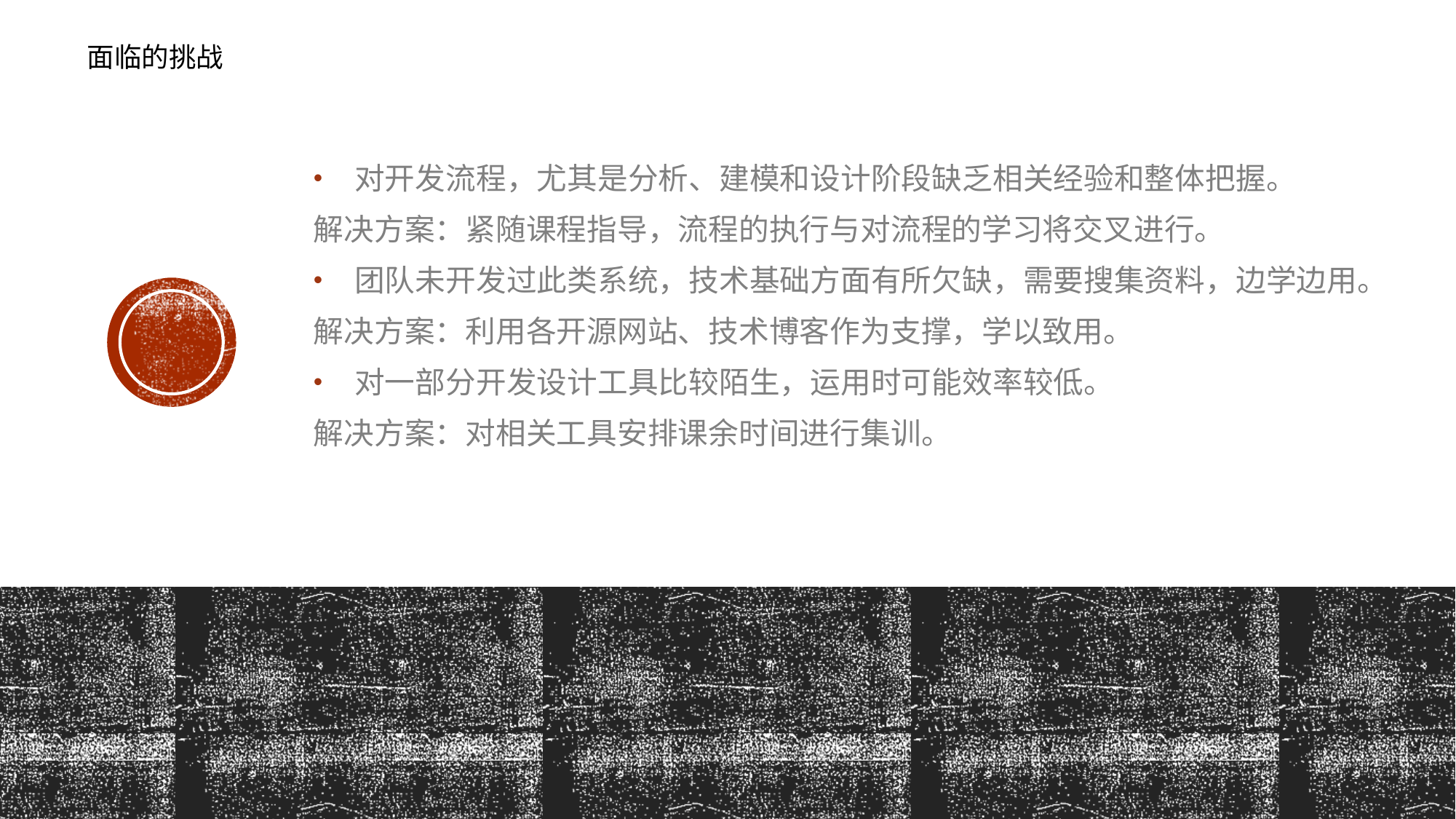

面临的挑战
对开发流程，尤其是分析、建模和设计阶段缺乏相关经验和整体把握。
解决方案：紧随课程指导，流程的执行与对流程的学习将交叉进行。
团队未开发过此类系统，技术基础方面有所欠缺，需要搜集资料，边学边用。
解决方案：利用各开源网站、技术博客作为支撑，学以致用。
对一部分开发设计工具比较陌生，运用时可能效率较低。
解决方案：对相关工具安排课余时间进行集训。